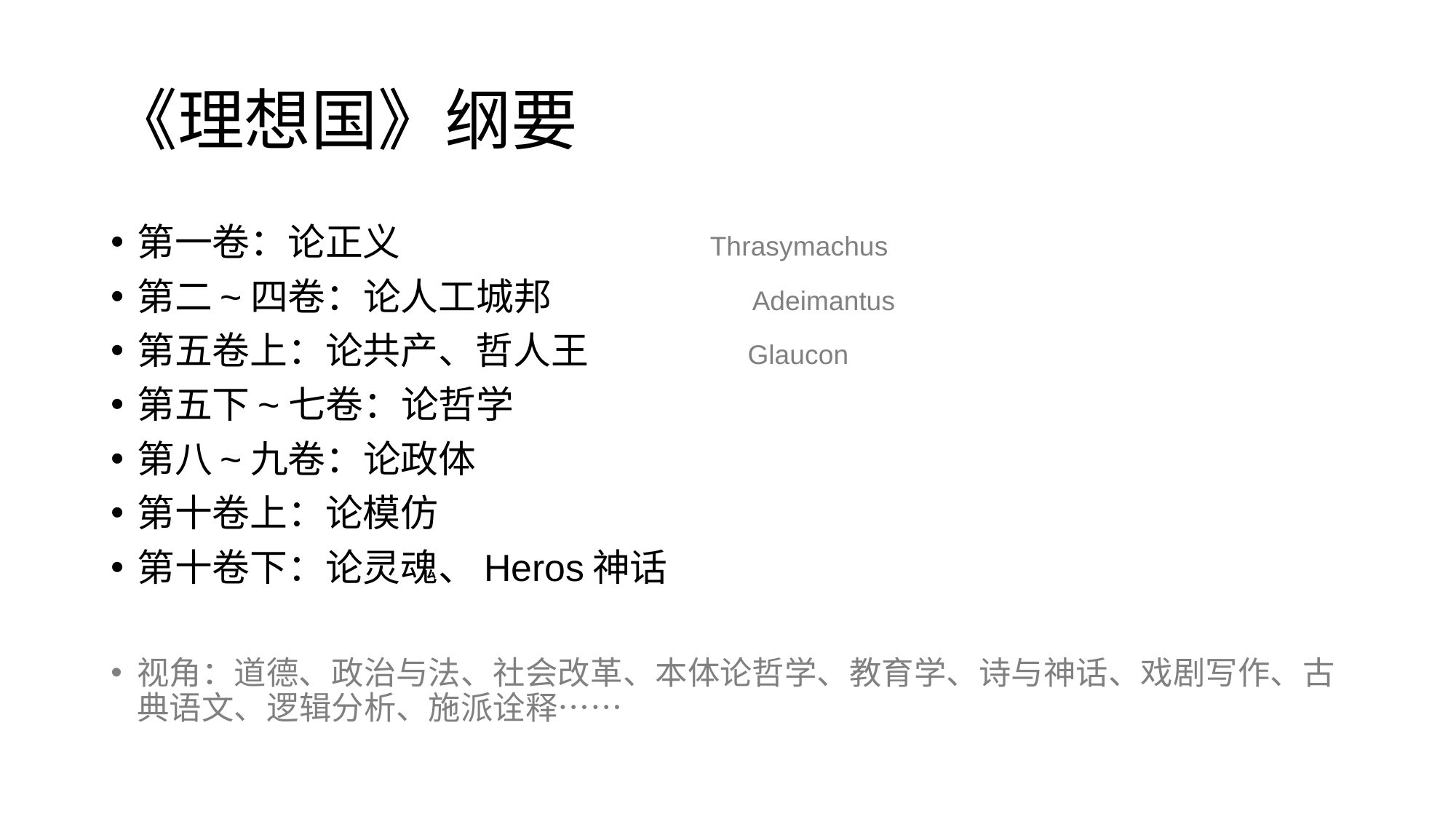

# 《理想国》纲要
第一卷：论正义                                    Thrasymachus
第二~四卷：论人工城邦                       Adeimantus
第五卷上：论共产、哲人王                  Glaucon
第五下~七卷：论哲学
第八~九卷：论政体
第十卷上：论模仿
第十卷下：论灵魂、Heros神话

视角：道德、政治与法、社会改革、本体论哲学、教育学、诗与神话、戏剧写作、古典语文、逻辑分析、施派诠释……